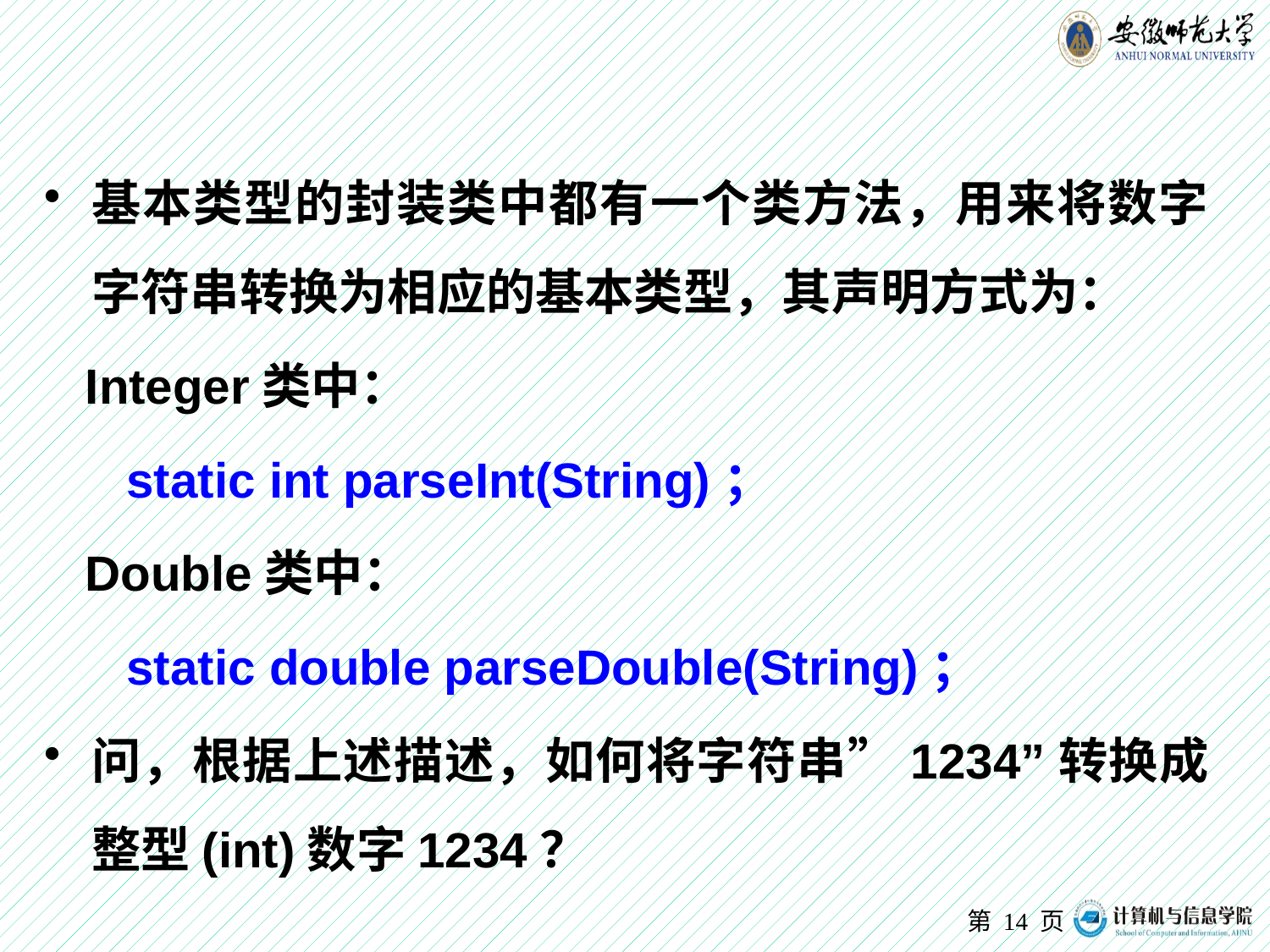

基本类型的封装类中都有一个类方法，用来将数字字符串转换为相应的基本类型，其声明方式为：
   Integer类中：
      static int parseInt(String)；
   Double类中：
      static double parseDouble(String)；
问，根据上述描述，如何将字符串”1234”转换成整型(int)数字1234？
第 14 页